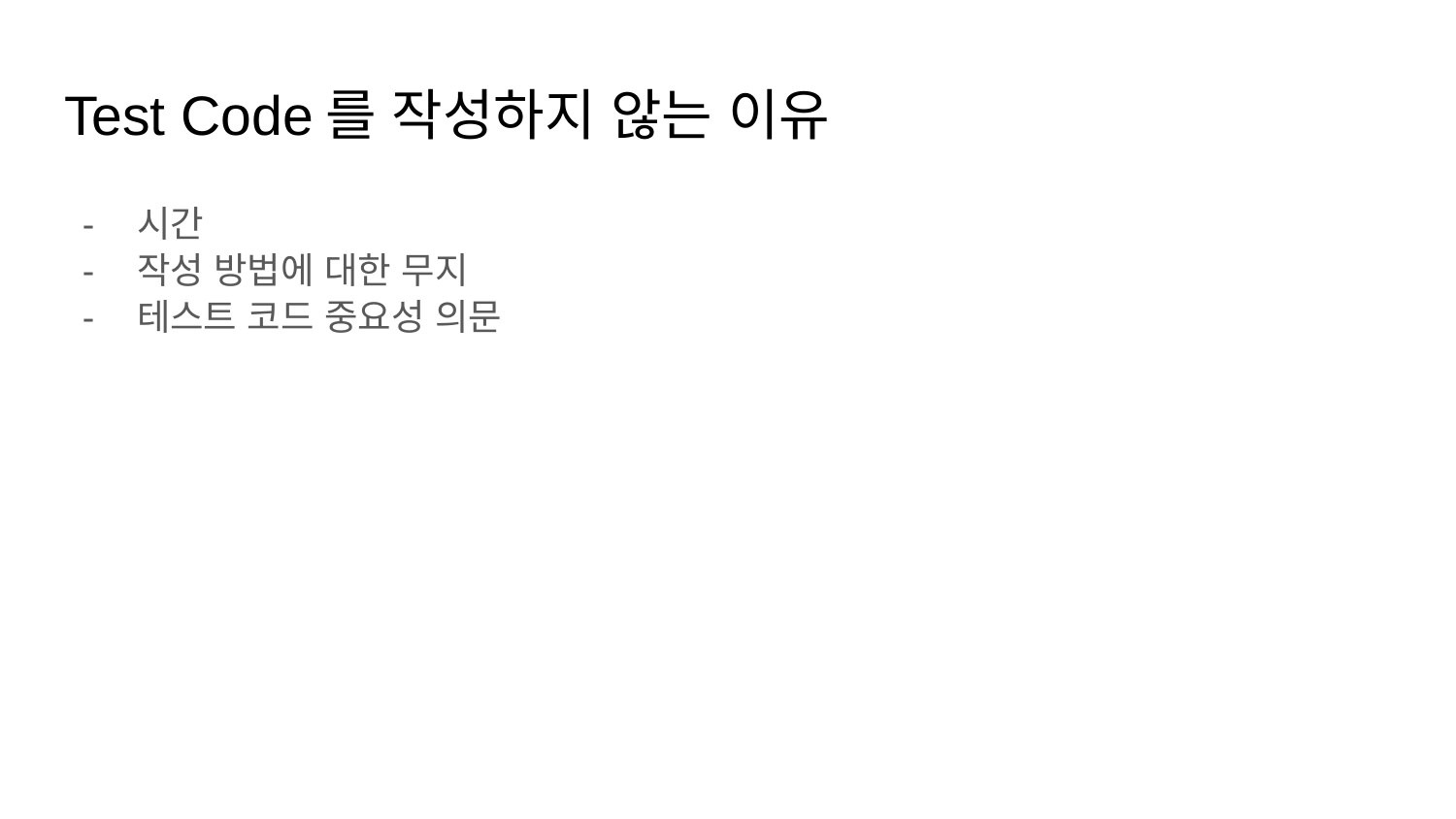

# Test Code를 작성하지 않는 이유
시간
작성 방법에 대한 무지
테스트 코드 중요성 의문